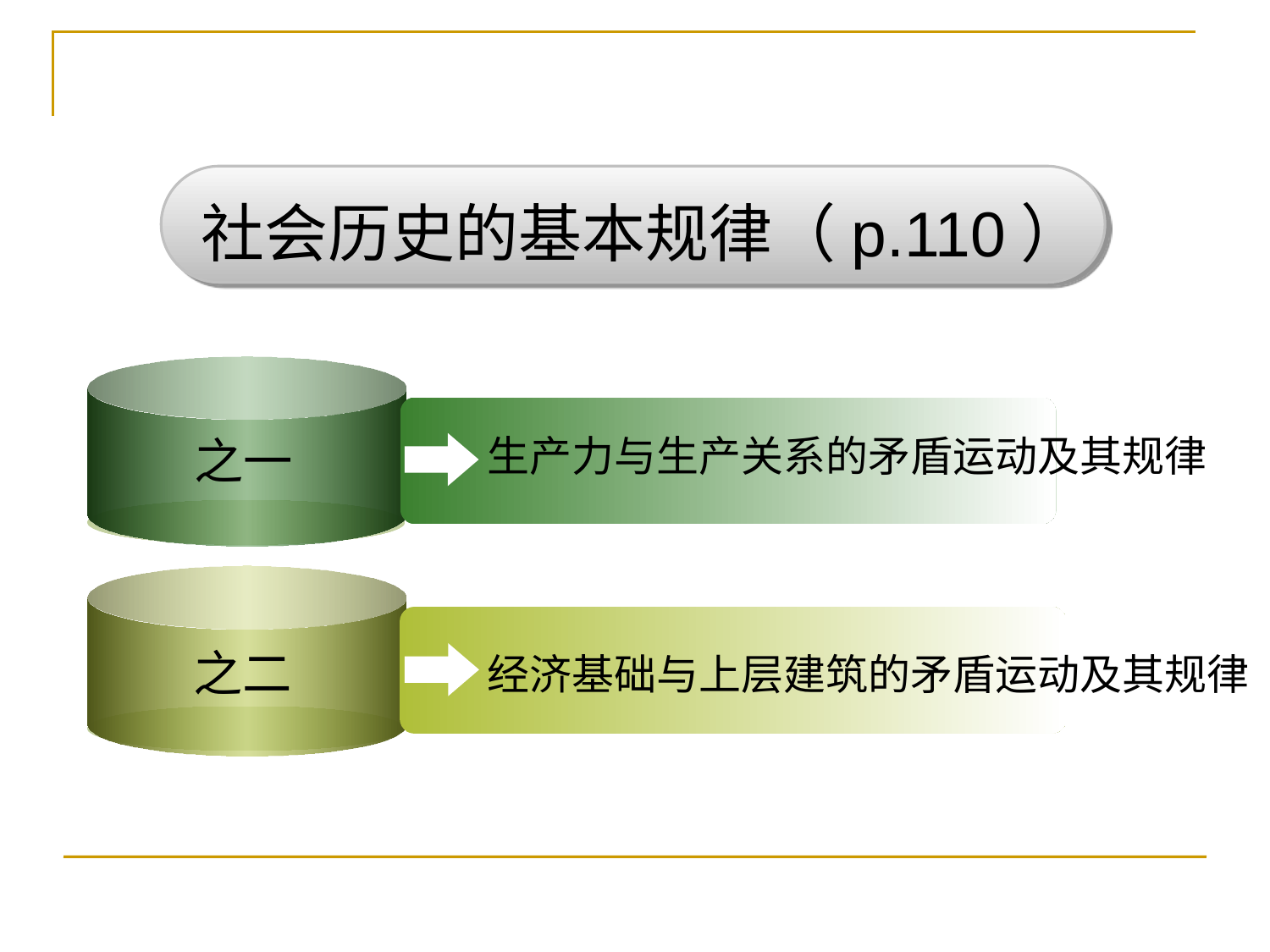

社会历史的基本规律（p.110）

生产力与生产关系的矛盾运动及其规律

之一

经济基础与上层建筑的矛盾运动及其规律

之二